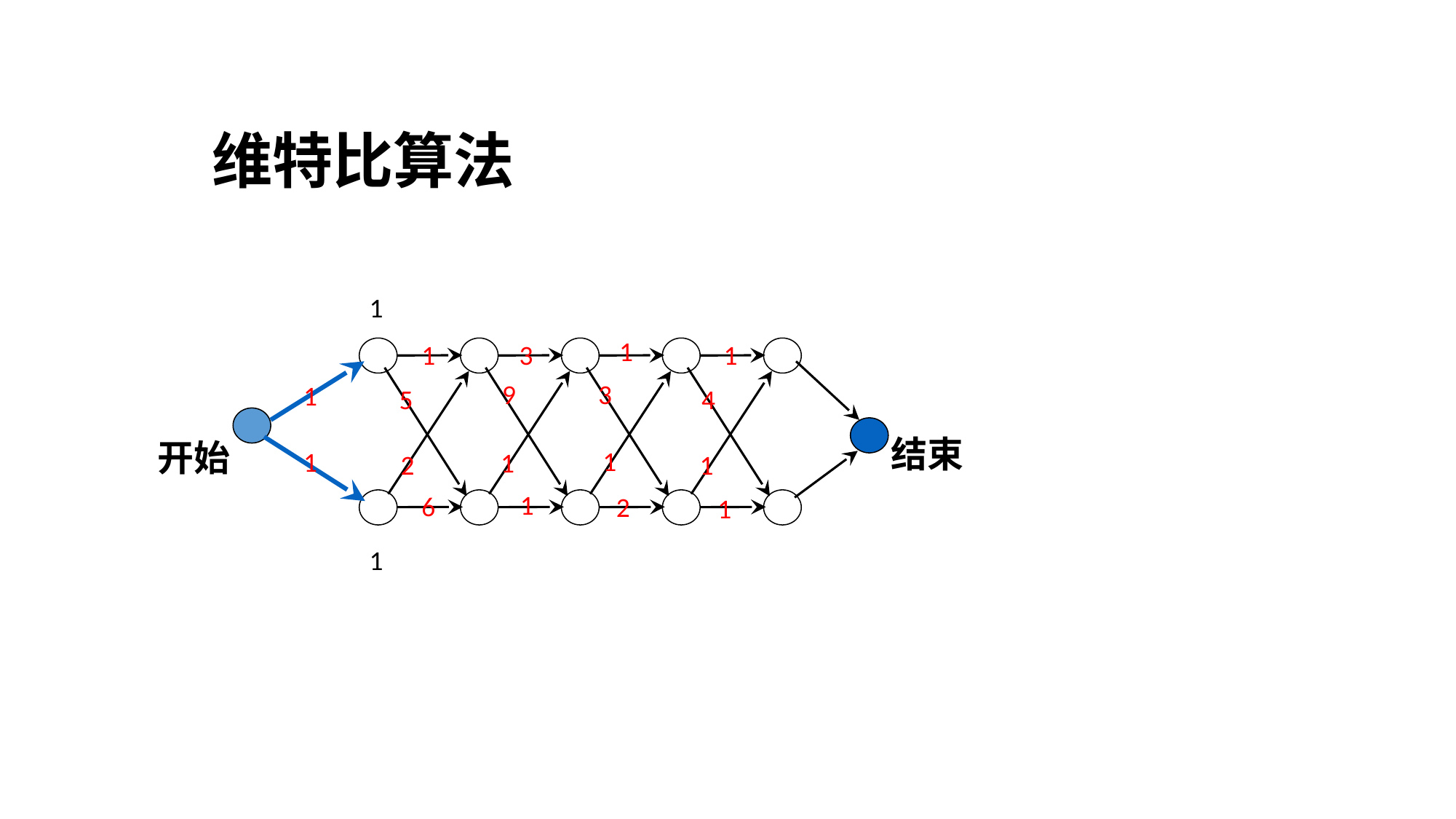

维特比算法
1
1
1
3
1

9
3
1
5
4

结束
开始

1
1
1
1
2

1
6
2
1

1